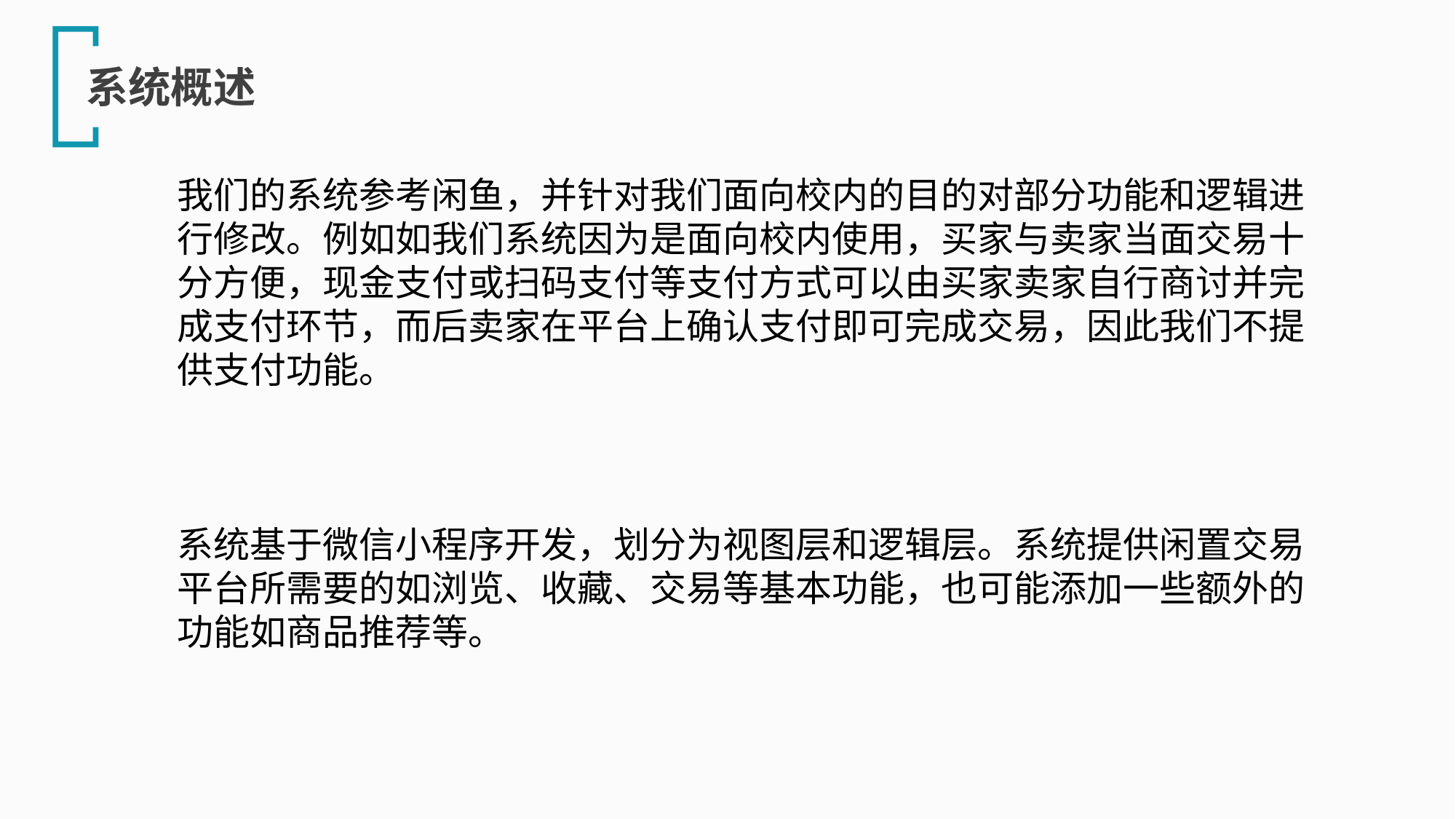

系统概述
我们的系统参考闲鱼，并针对我们面向校内的目的对部分功能和逻辑进行修改。例如如我们系统因为是面向校内使用，买家与卖家当面交易十分方便，现金支付或扫码支付等支付方式可以由买家卖家自行商讨并完成支付环节，而后卖家在平台上确认支付即可完成交易，因此我们不提供支付功能。

系统基于微信小程序开发，划分为视图层和逻辑层。系统提供闲置交易平台所需要的如浏览、收藏、交易等基本功能，也可能添加一些额外的功能如商品推荐等。